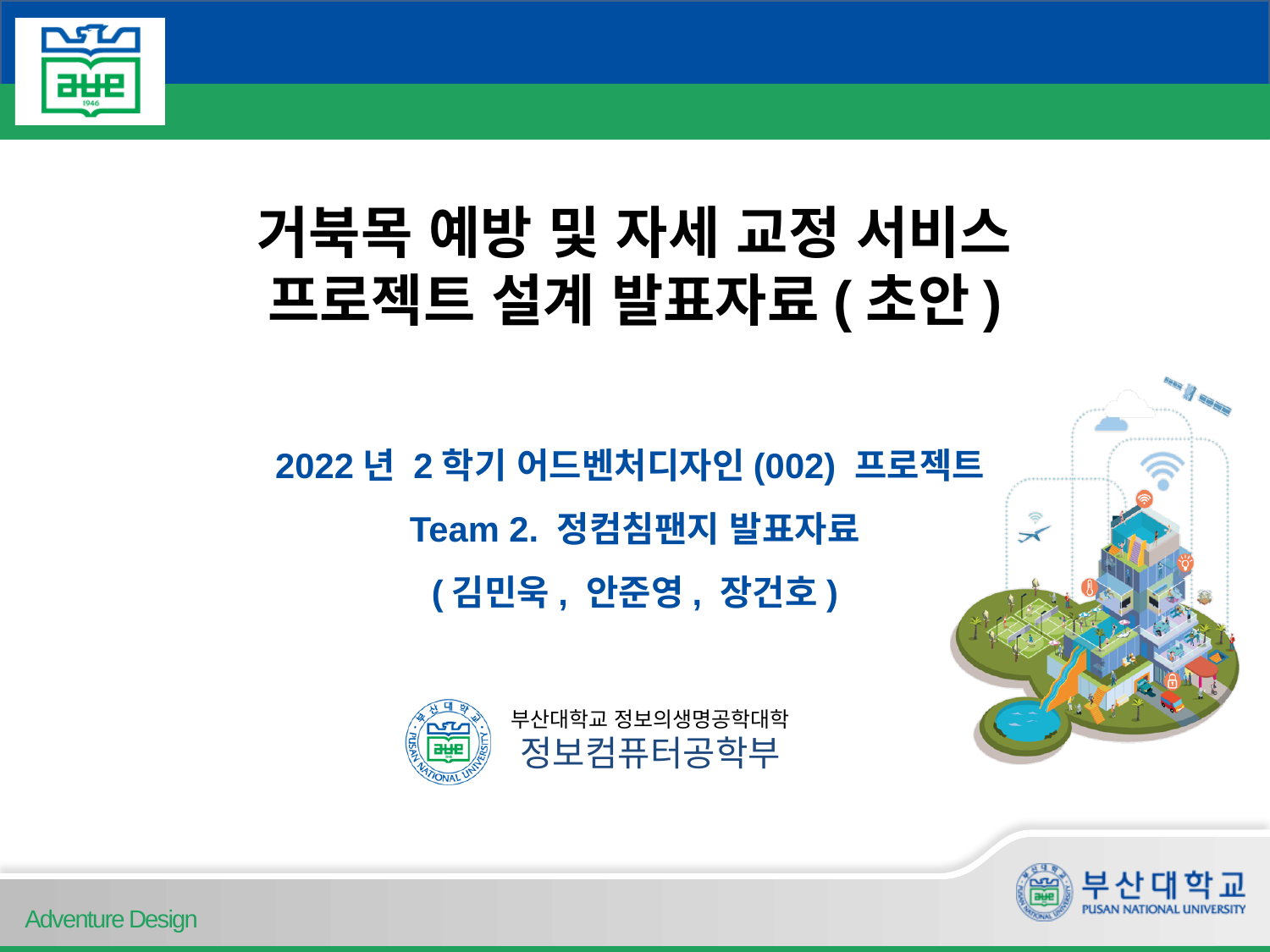

# 거북목 예방 및 자세 교정 서비스 프로젝트 설계 발표자료(초안)
2022년 2학기 어드벤처디자인(002) 프로젝트
Team 2. 정컴침팬지 발표자료
(김민욱, 안준영, 장건호)

Adventure Design